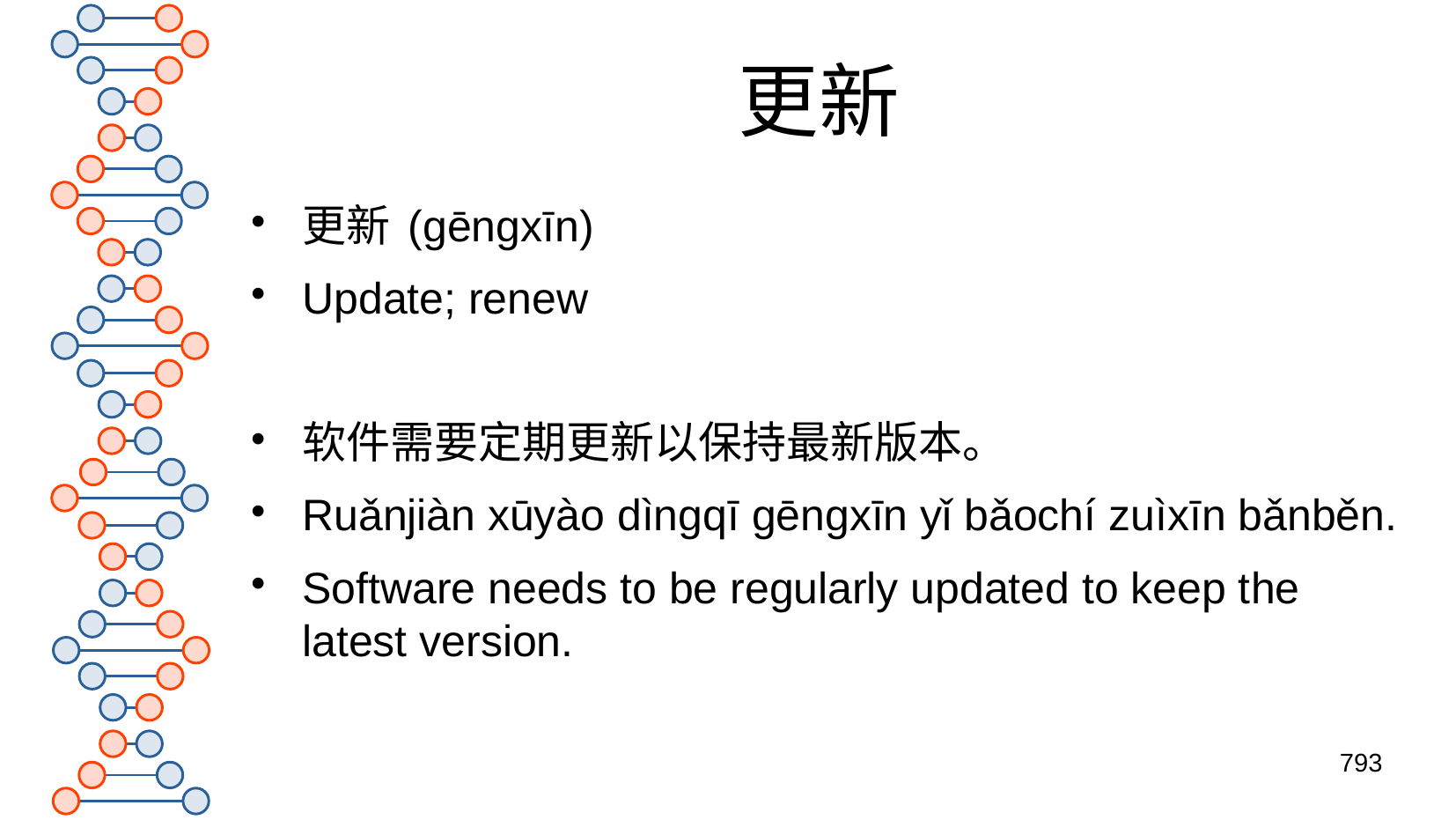

# 更新
更新 (gēngxīn)
Update; renew

软件需要定期更新以保持最新版本。
Ruǎnjiàn xūyào dìngqī gēngxīn yǐ bǎochí zuìxīn bǎnběn.
Software needs to be regularly updated to keep the latest version.
793